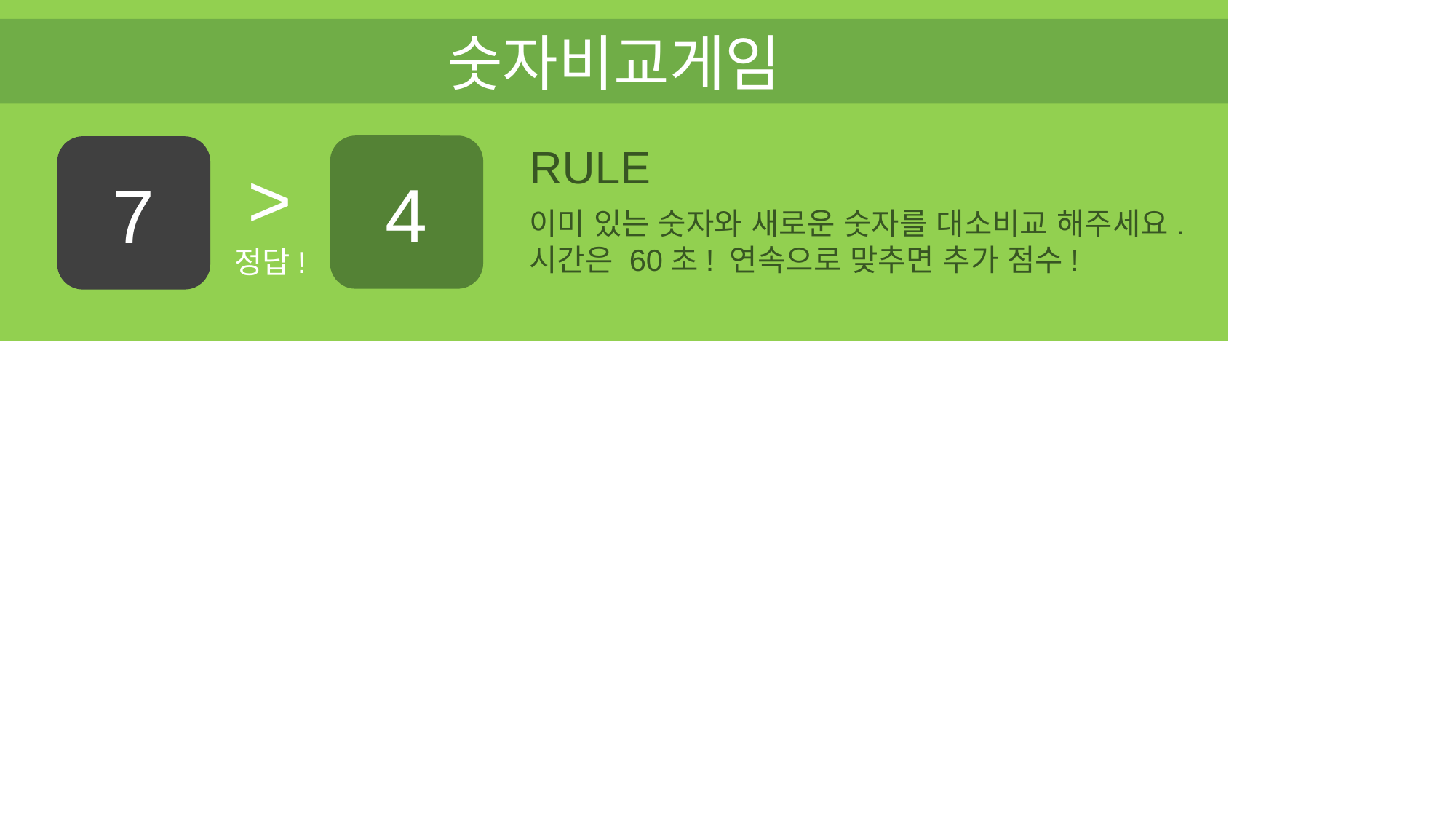

숫자비교게임
RULE
4
7
>
정답!
이미 있는 숫자와 새로운 숫자를 대소비교 해주세요.
시간은 60초! 연속으로 맞추면 추가 점수!